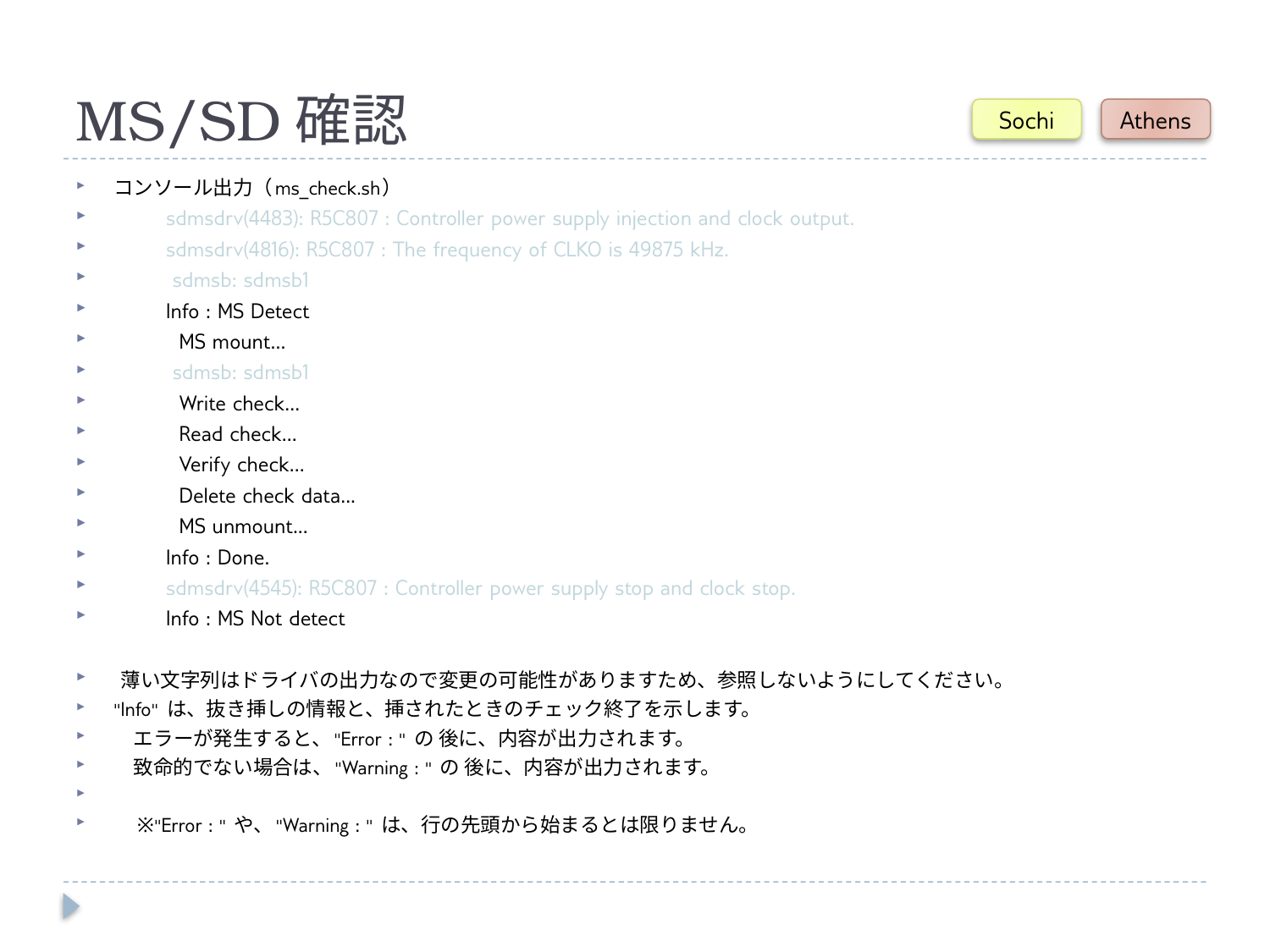

# MS/SD確認
Sochi
Athens
コンソール出力（ms_check.sh）
        sdmsdrv(4483): R5C807 : Controller power supply injection and clock output.
        sdmsdrv(4816): R5C807 : The frequency of CLKO is 49875 kHz.
         sdmsb: sdmsb1
        Info : MS Detect
          MS mount...
         sdmsb: sdmsb1
          Write check...
          Read check...
          Verify check...
          Delete check data...
          MS unmount...
        Info : Done.
        sdmsdrv(4545): R5C807 : Controller power supply stop and clock stop.
        Info : MS Not detect

 薄い文字列はドライバの出力なので変更の可能性がありますため、参照しないようにしてください。
"Info" は、抜き挿しの情報と、挿されたときのチェック終了を示します。
    エラーが発生すると、"Error : " の 後に、内容が出力されます。
    致命的でない場合は、"Warning : " の 後に、内容が出力されます。

    ※"Error : " や、"Warning : " は、行の先頭から始まるとは限りません。